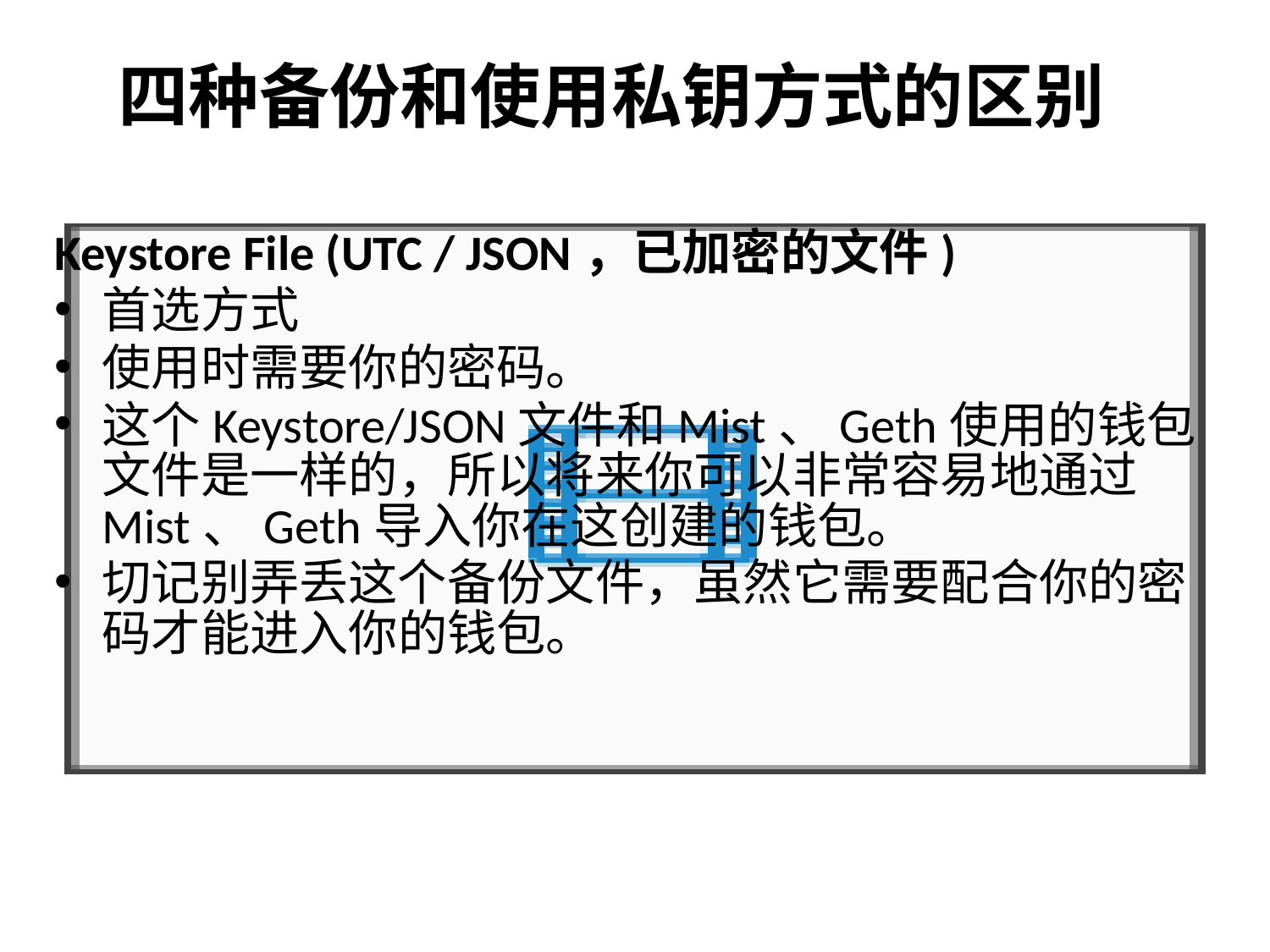

# 四种备份和使用私钥方式的区别
Keystore File (UTC / JSON，已加密的文件)
首选方式
使用时需要你的密码。
这个Keystore/JSON文件和Mist、Geth使用的钱包文件是一样的，所以将来你可以非常容易地通过Mist、Geth导入你在这创建的钱包。
切记别弄丢这个备份文件，虽然它需要配合你的密码才能进入你的钱包。